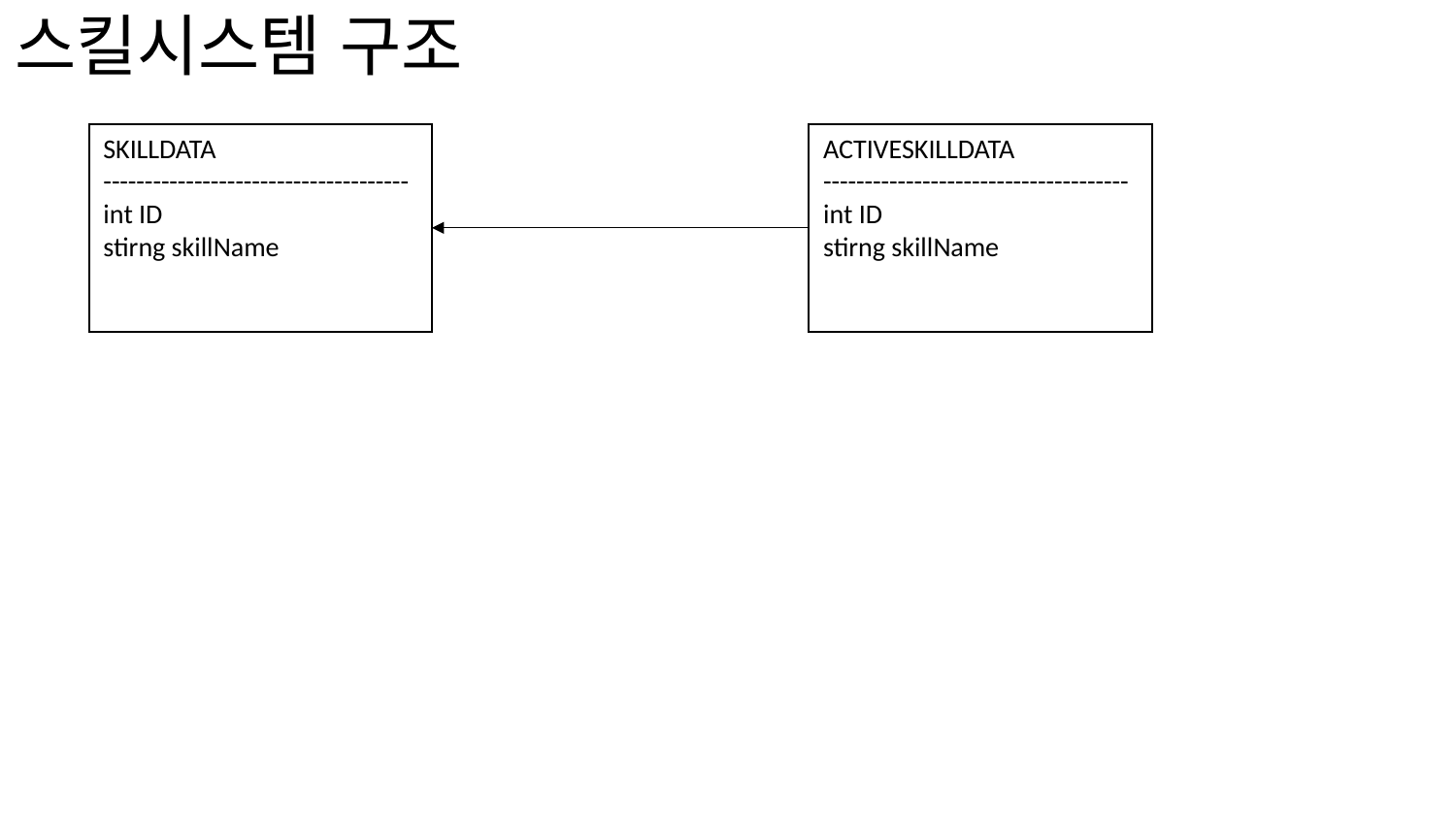

# 스킬시스템 구조
SKILLDATA
-------------------------------------
int ID
stirng skillName

ACTIVESKILLDATA
-------------------------------------
int ID
stirng skillName